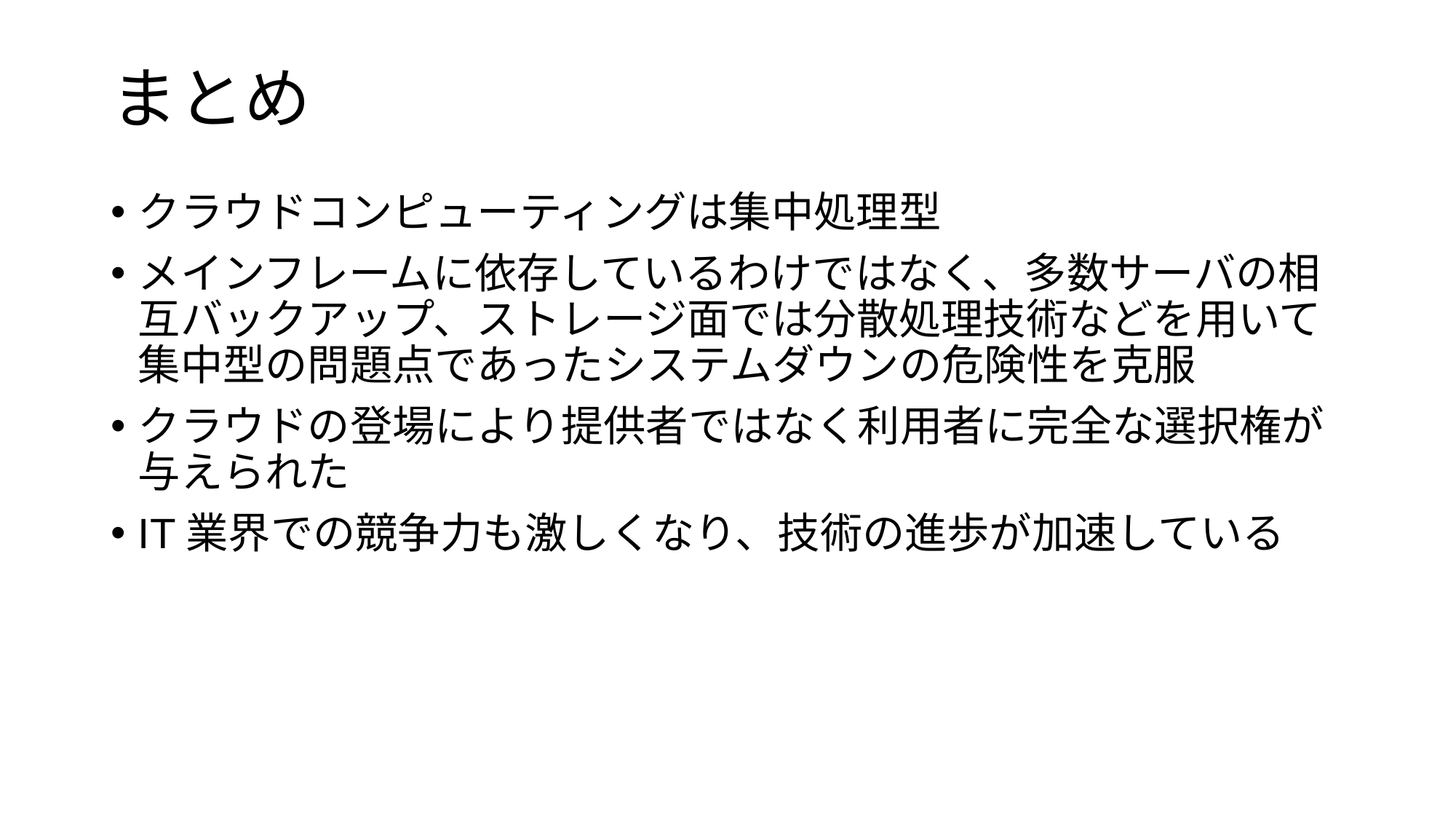

# まとめ
クラウドコンピューティングは集中処理型
メインフレームに依存しているわけではなく、多数サーバの相互バックアップ、ストレージ面では分散処理技術などを用いて集中型の問題点であったシステムダウンの危険性を克服
クラウドの登場により提供者ではなく利用者に完全な選択権が与えられた
IT業界での競争力も激しくなり、技術の進歩が加速している